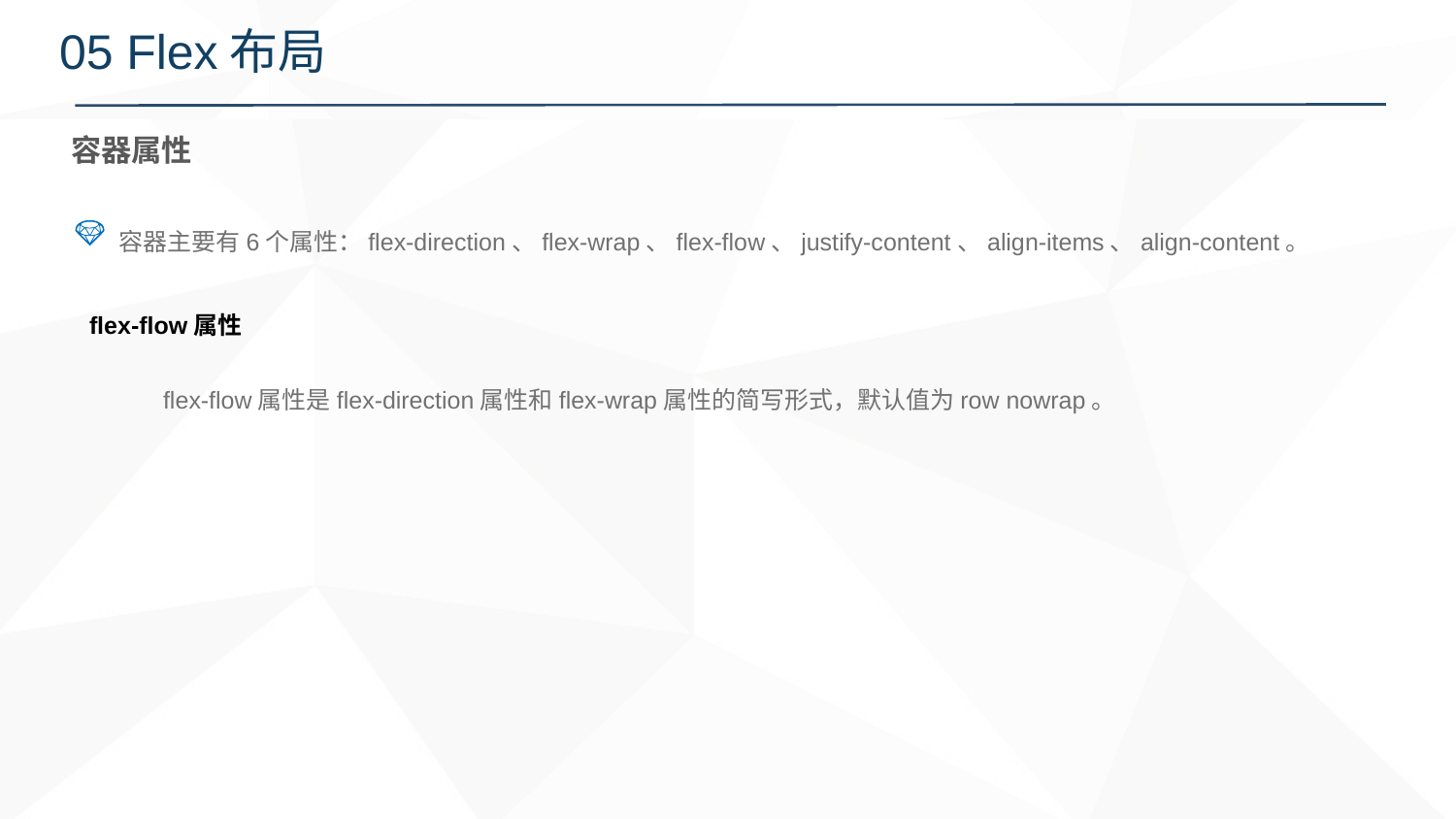

# 05 Flex布局
容器属性
容器主要有6个属性：flex-direction、flex-wrap、flex-flow、justify-content、align-items、align-content。

flex-flow属性
        flex-flow属性是flex-direction属性和flex-wrap属性的简写形式，默认值为row nowrap。